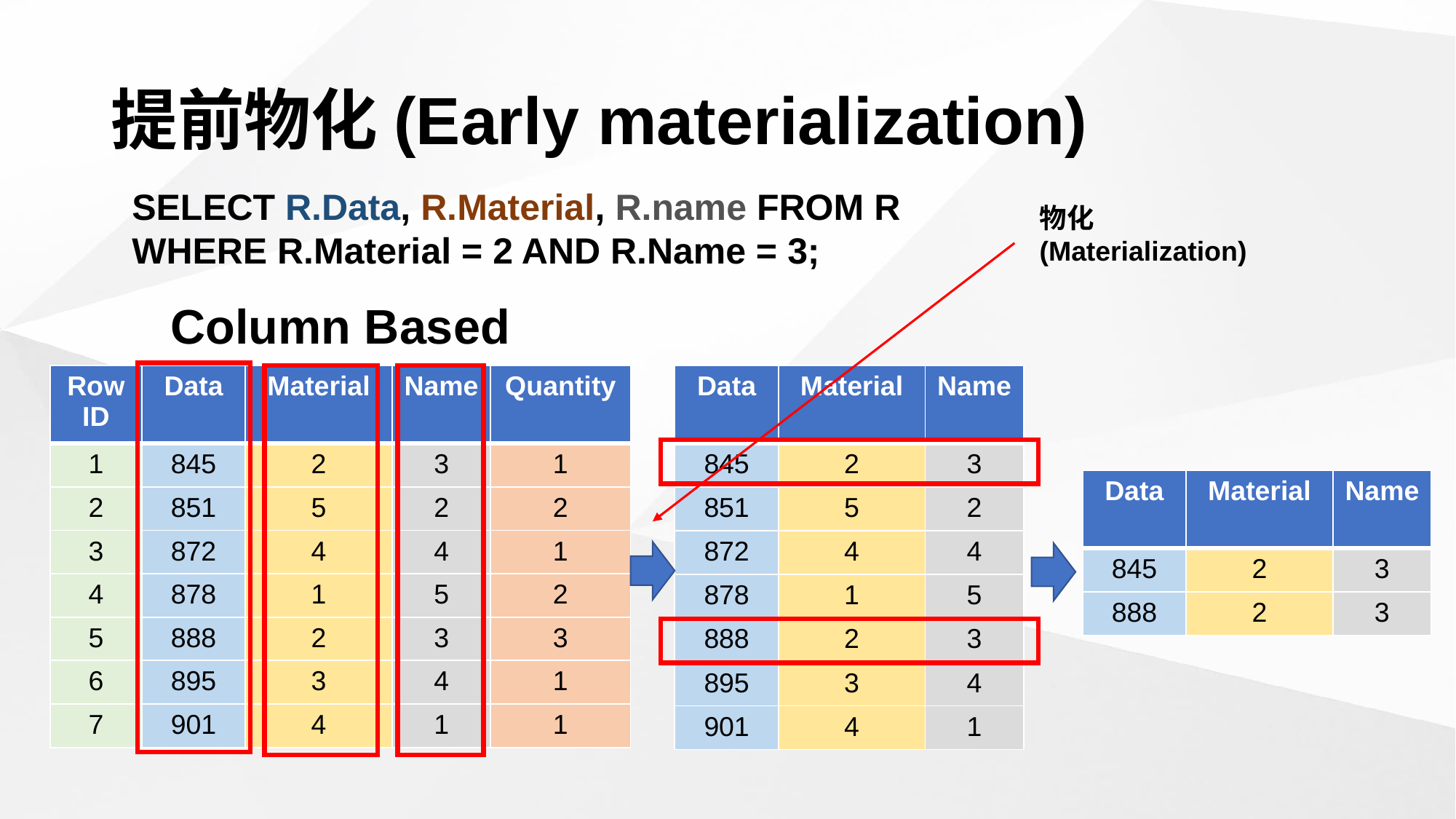

# 提前物化(Early materialization)
SELECT R.Data, R.Material, R.name FROM R
WHERE R.Material = 2 AND R.Name = 3;
物化(Materialization)
Column Based

| Row ID | Data | Material | Name | Quantity |
| --- | --- | --- | --- | --- |
| 1 | 845 | 2 | 3 | 1 |
| 2 | 851 | 5 | 2 | 2 |
| 3 | 872 | 4 | 4 | 1 |
| 4 | 878 | 1 | 5 | 2 |
| 5 | 888 | 2 | 3 | 3 |
| 6 | 895 | 3 | 4 | 1 |
| 7 | 901 | 4 | 1 | 1 |

| Data | Material | Name |
| --- | --- | --- |
| 845 | 2 | 3 |
| 851 | 5 | 2 |
| 872 | 4 | 4 |
| 878 | 1 | 5 |
| 888 | 2 | 3 |
| 895 | 3 | 4 |
| 901 | 4 | 1 |

| Data | Material | Name |
| --- | --- | --- |
| 845 | 2 | 3 |
| 888 | 2 | 3 |